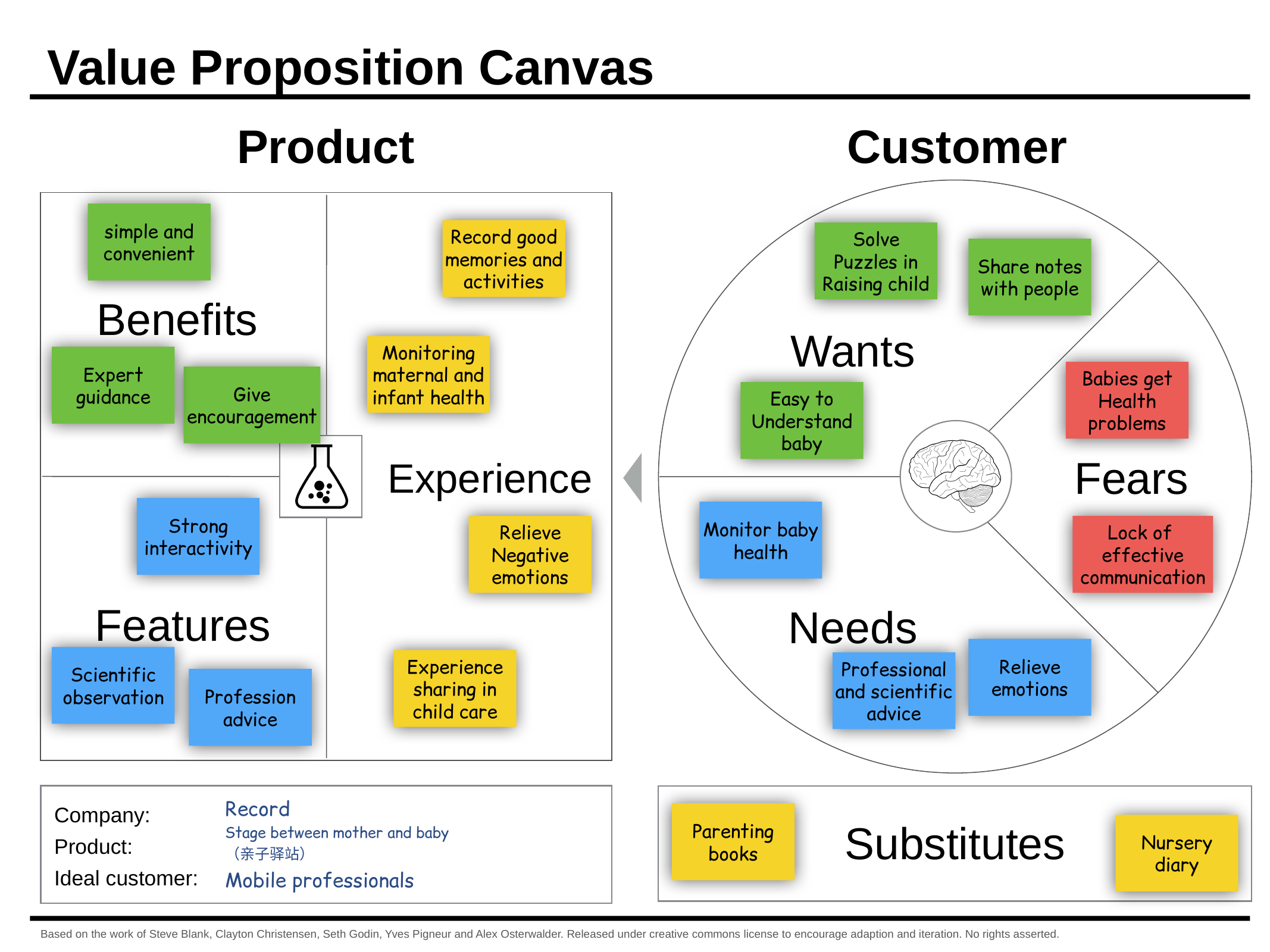

# Value Proposition Canvas

simple and convenient
Record good memories and activities
Solve
Puzzles in
Raising child
Share notes with people
Monitoring maternal and infant health
Expert guidance
Babies get
Health
problems
Give encouragement
Easy to
Understand
baby
Strong interactivity
Monitor baby
health
Relieve
Negative
emotions
Lock of
effective
communication
Relieve
emotions
Scientific
observation
Experience sharing in child care
Professional and scientific advice
Profession
advice
Record
Stage between mother and baby（亲子驿站）
Mobile professionals
Parenting
books
Nursery
diary